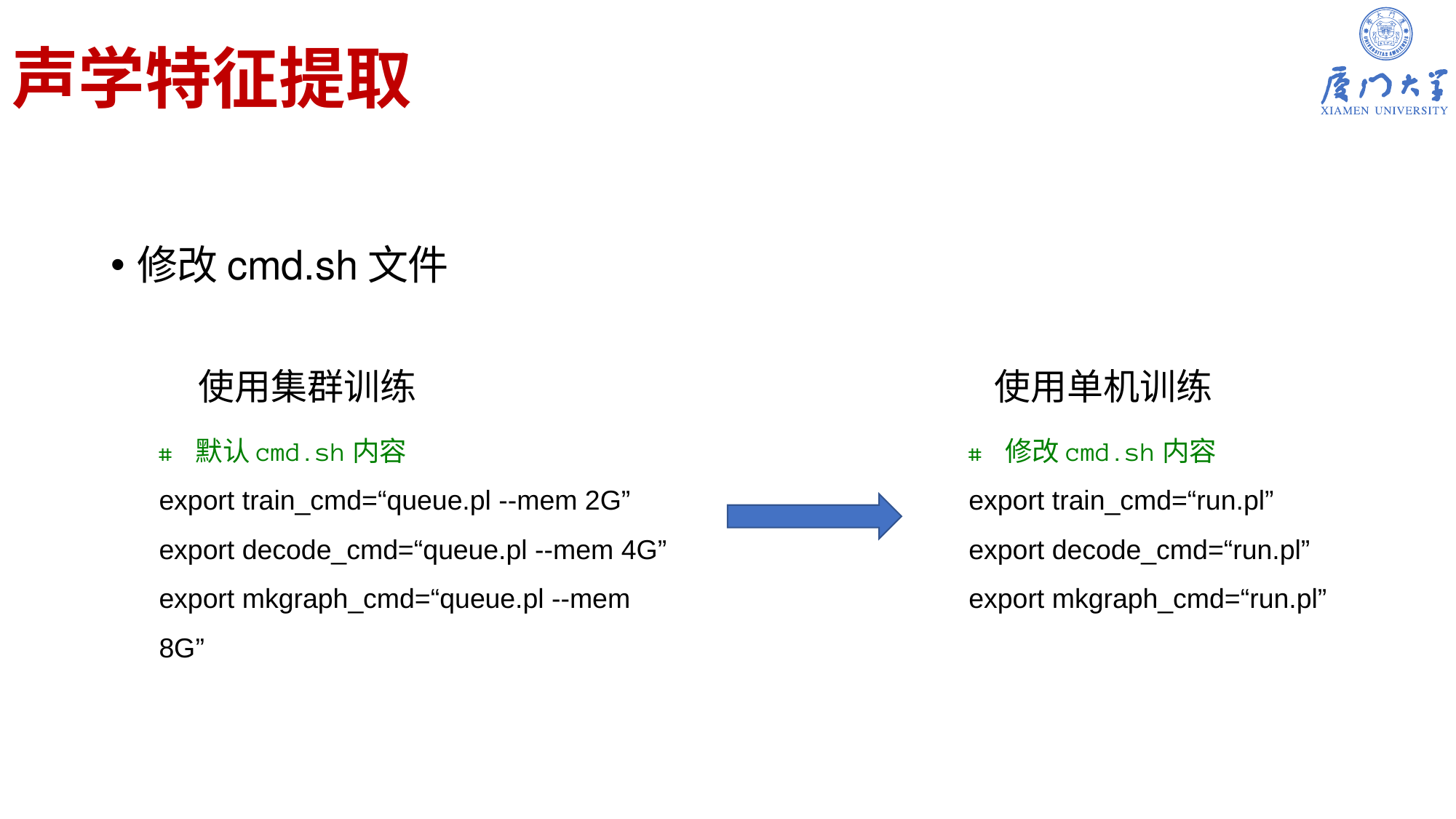

# 声学特征提取
修改cmd.sh文件
使用集群训练
使用单机训练
# 默认cmd.sh内容
export train_cmd=“queue.pl --mem 2G”
export decode_cmd=“queue.pl --mem 4G”
export mkgraph_cmd=“queue.pl --mem 8G”
# 修改cmd.sh内容
export train_cmd=“run.pl”
export decode_cmd=“run.pl”
export mkgraph_cmd=“run.pl”